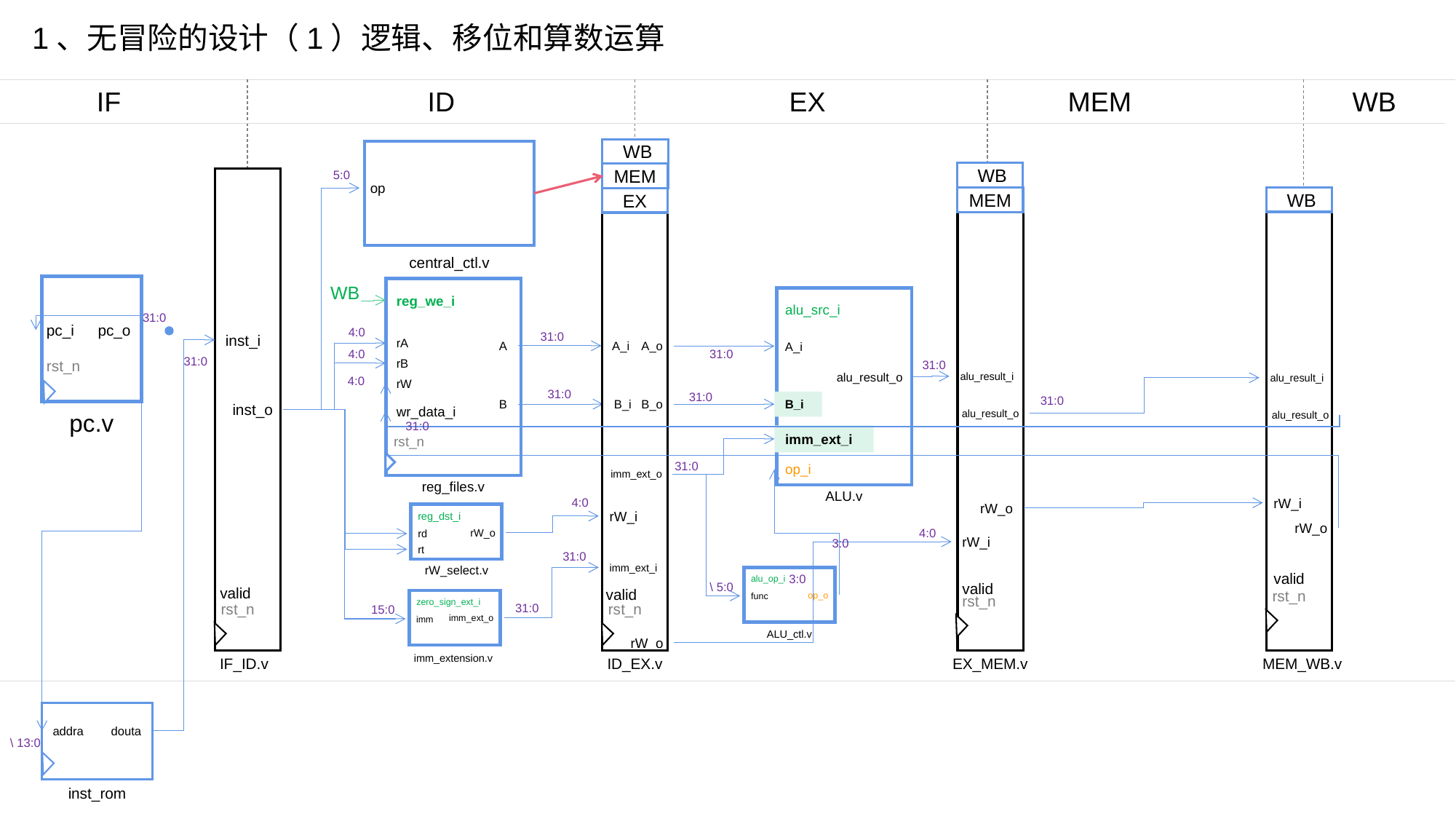

1、无冒险的设计（1）逻辑、移位和算数运算
IF
ID
EX
MEM
WB
WB

WB

MEM
5:0

op
WB

MEM
EX

central_ctl.v

WB

reg_we_i

alu_src_i
31:0
pc_i
pc_o
4:0
31:0
inst_i

rA
A
A_i
A_o
A_i
4:0
31:0
31:0
rB
rst_n
31:0
alu_result_o
alu_result_i
alu_result_i
4:0
rW
31:0

31:0
31:0
B
B_i
B_i
B_o
inst_o
wr_data_i
alu_result_o
pc.v
alu_result_o
31:0
imm_ext_i
rst_n
31:0

op_i
imm_ext_o
reg_files.v
ALU.v
rW_i
4:0
rW_o
rW_i
reg_dst_i

rW_o
4:0
rW_o
rd
rW_i
3:0
rt
31:0
imm_ext_i
rW_select.v
valid
3:0
alu_op_i

\ 5:0
valid
valid
valid
rst_n
op_o
func
rst_n
zero_sign_ext_i

imm_ext_o
imm
imm_extension.v
rst_n
rst_n
31:0
15:0

ALU_ctl.v

rW_o
IF_ID.v
ID_EX.v
EX_MEM.v
MEM_WB.v

addra
douta
\ 13:0

inst_rom